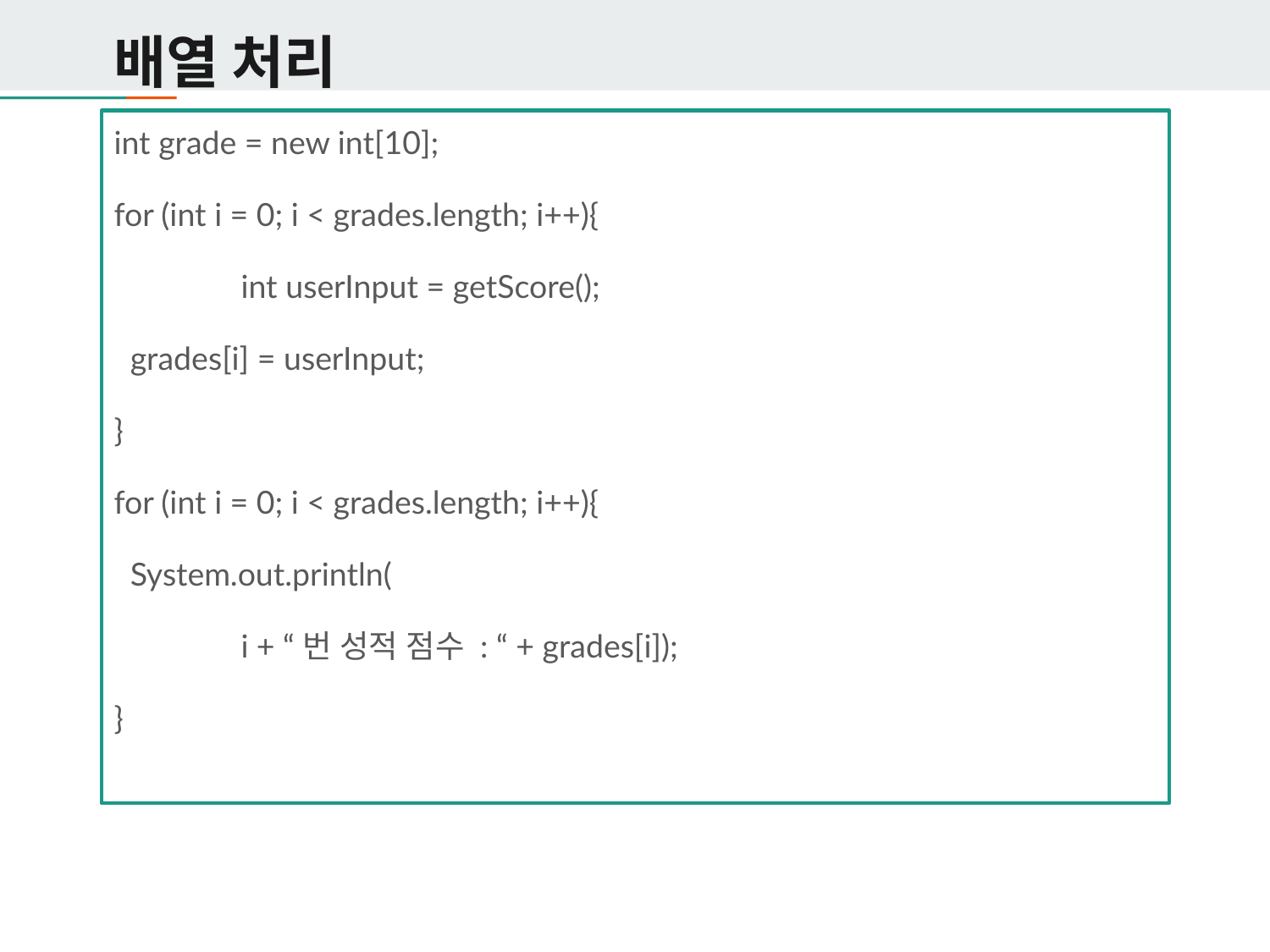

# 배열 처리
int grade = new int[10];
for (int i = 0; i < grades.length; i++){
	int userInput = getScore();
  grades[i] = userInput;
}
for (int i = 0; i < grades.length; i++){
  System.out.println(
	i + “번 성적 점수 : “ + grades[i]);
}